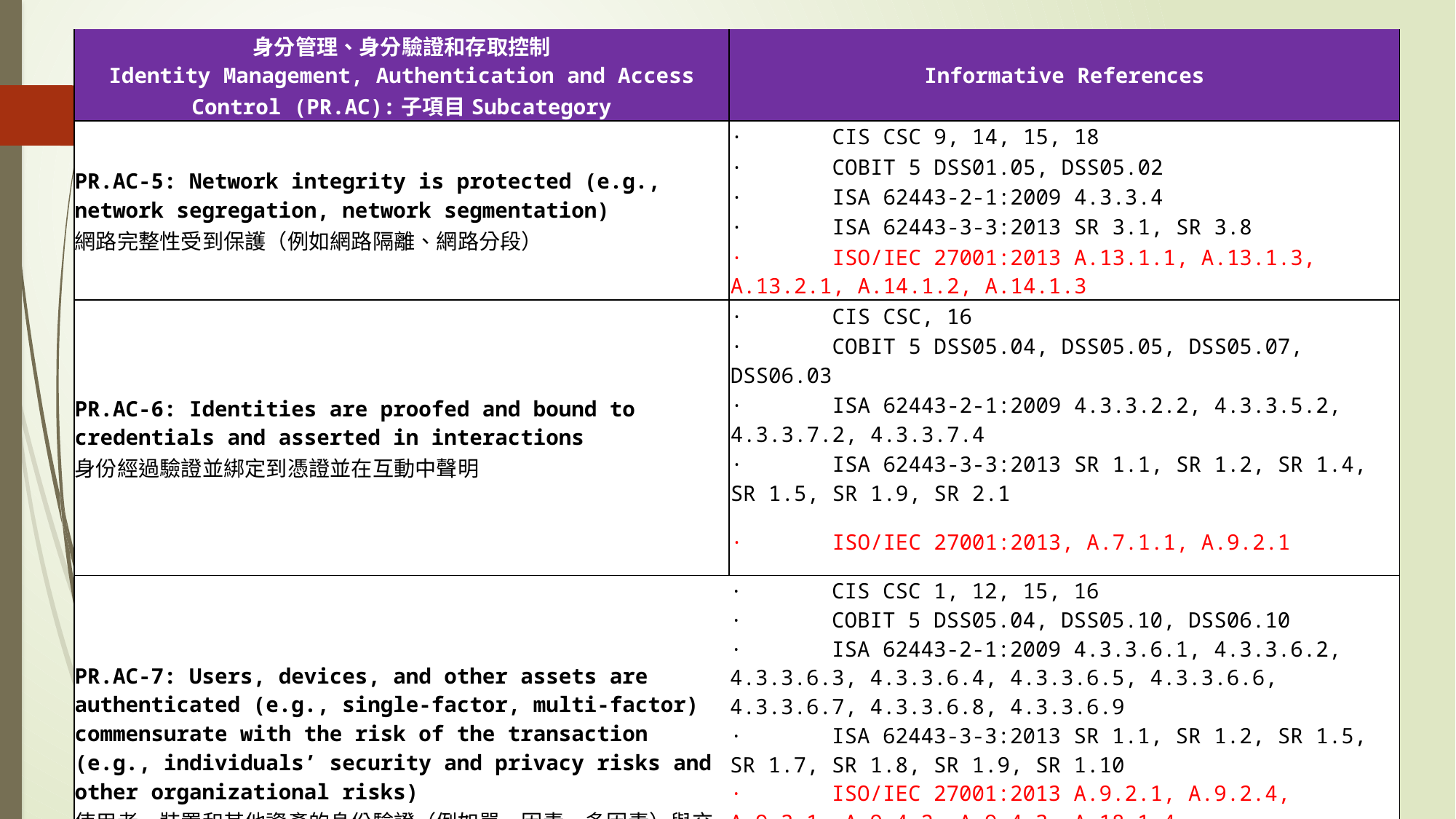

| 身分管理、身分驗證和存取控制 Identity Management, Authentication and Access Control (PR.AC):子項目Subcategory | Informative References |
| --- | --- |
| PR.AC-5: Network integrity is protected (e.g., network segregation, network segmentation) 網路完整性受到保護（例如網路隔離、網路分段） | ·       CIS CSC 9, 14, 15, 18 |
|  | ·       COBIT 5 DSS01.05, DSS05.02 |
|  | ·       ISA 62443-2-1:2009 4.3.3.4 |
|  | ·       ISA 62443-3-3:2013 SR 3.1, SR 3.8 |
|  | ·       ISO/IEC 27001:2013 A.13.1.1, A.13.1.3, A.13.2.1, A.14.1.2, A.14.1.3 |
| PR.AC-6: Identities are proofed and bound to credentials and asserted in interactions 身份經過驗證並綁定到憑證並在互動中聲明 | ·       CIS CSC, 16 |
|  | ·       COBIT 5 DSS05.04, DSS05.05, DSS05.07, DSS06.03 |
|  | ·       ISA 62443-2-1:2009 4.3.3.2.2, 4.3.3.5.2, 4.3.3.7.2, 4.3.3.7.4 |
|  | ·       ISA 62443-3-3:2013 SR 1.1, SR 1.2, SR 1.4, SR 1.5, SR 1.9, SR 2.1 |
|  | ·       ISO/IEC 27001:2013, A.7.1.1, A.9.2.1 |
| PR.AC-7: Users, devices, and other assets are authenticated (e.g., single-factor, multi-factor) commensurate with the risk of the transaction (e.g., individuals’ security and privacy risks and other organizational risks) 使用者、裝置和其他資產的身份驗證（例如單一因素、多因素）與交易風險（例如個人安全和隱私風險以及其他組織風險）相稱 | ·       CIS CSC 1, 12, 15, 16 ·       COBIT 5 DSS05.04, DSS05.10, DSS06.10 ·       ISA 62443-2-1:2009 4.3.3.6.1, 4.3.3.6.2, 4.3.3.6.3, 4.3.3.6.4, 4.3.3.6.5, 4.3.3.6.6, 4.3.3.6.7, 4.3.3.6.8, 4.3.3.6.9 ·       ISA 62443-3-3:2013 SR 1.1, SR 1.2, SR 1.5, SR 1.7, SR 1.8, SR 1.9, SR 1.10 ·       ISO/IEC 27001:2013 A.9.2.1, A.9.2.4, A.9.3.1, A.9.4.2, A.9.4.3, A.18.1.4 ·       NIST SP 800-53 Rev. 4 AC-7, AC-8, AC-9, AC-11, AC-12, AC-14, IA-1, IA-2, IA-3, IA-4, IA-5, IA-8, IA-9, IA-10, IA-11 |